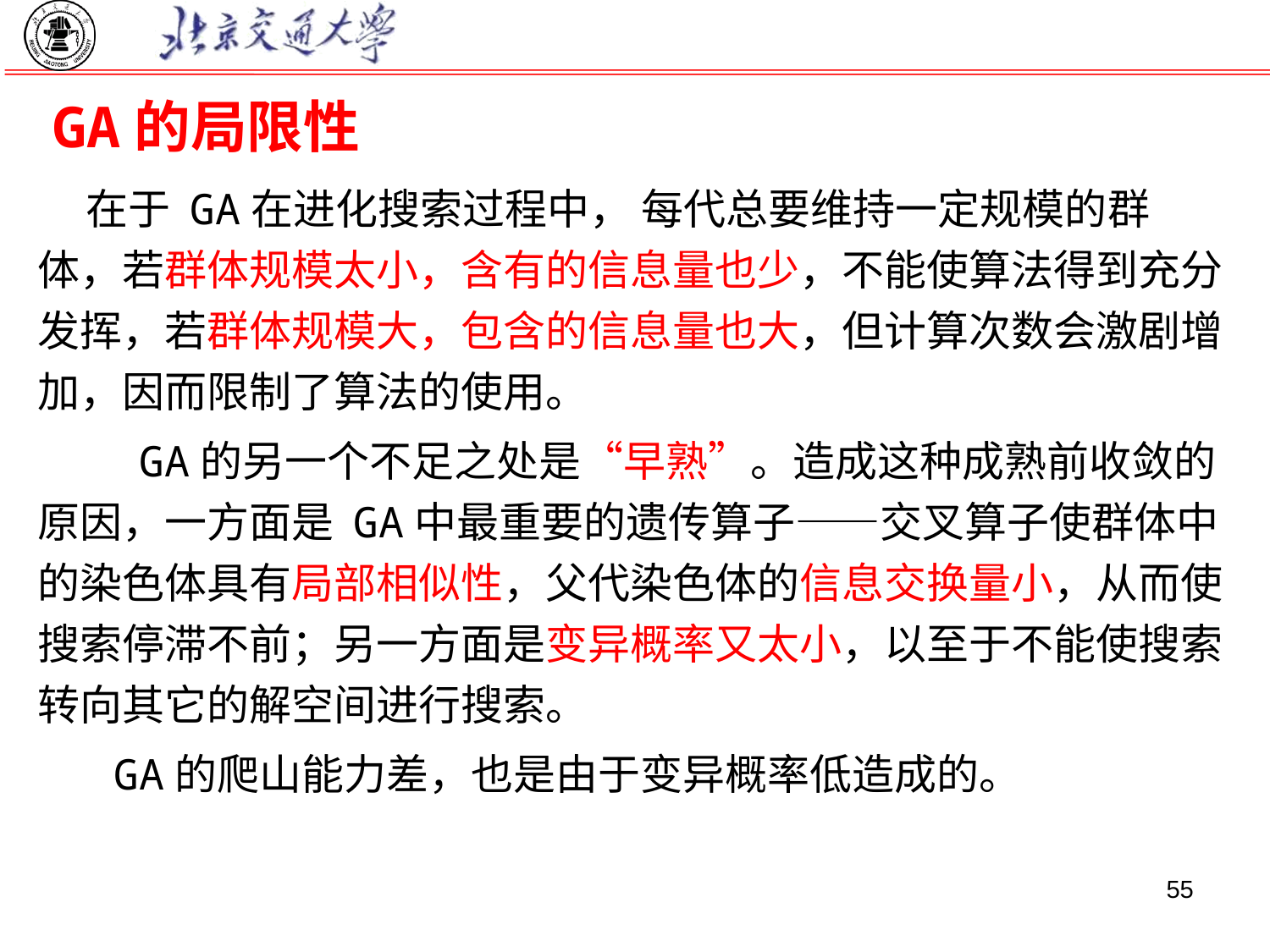

# GA的局限性
    在于 GA在进化搜索过程中， 每代总要维持一定规模的群体，若群体规模太小，含有的信息量也少，不能使算法得到充分发挥，若群体规模大，包含的信息量也大，但计算次数会激剧增加，因而限制了算法的使用。
    GA的另一个不足之处是“早熟”。造成这种成熟前收敛的原因，一方面是 GA中最重要的遗传算子——交叉算子使群体中的染色体具有局部相似性，父代染色体的信息交换量小，从而使搜索停滞不前；另一方面是变异概率又太小，以至于不能使搜索转向其它的解空间进行搜索。
   GA的爬山能力差，也是由于变异概率低造成的。
55